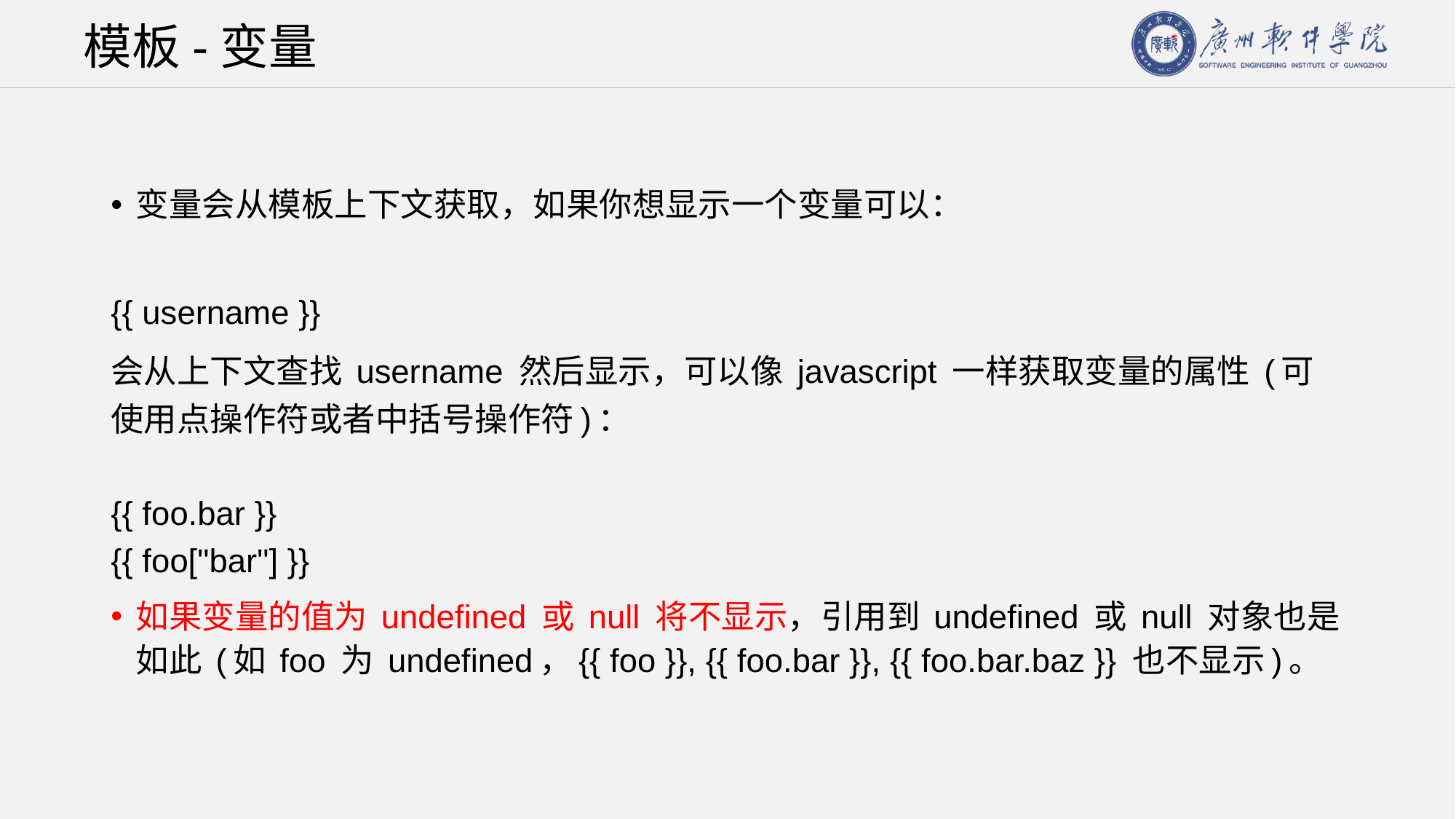

# 模板-变量
变量会从模板上下文获取，如果你想显示一个变量可以：

{{ username }}
会从上下文查找 username 然后显示，可以像 javascript 一样获取变量的属性 (可使用点操作符或者中括号操作符)：

{{ foo.bar }}
{{ foo["bar"] }}
如果变量的值为 undefined 或 null 将不显示，引用到 undefined 或 null 对象也是如此 (如 foo 为 undefined，{{ foo }}, {{ foo.bar }}, {{ foo.bar.baz }} 也不显示)。